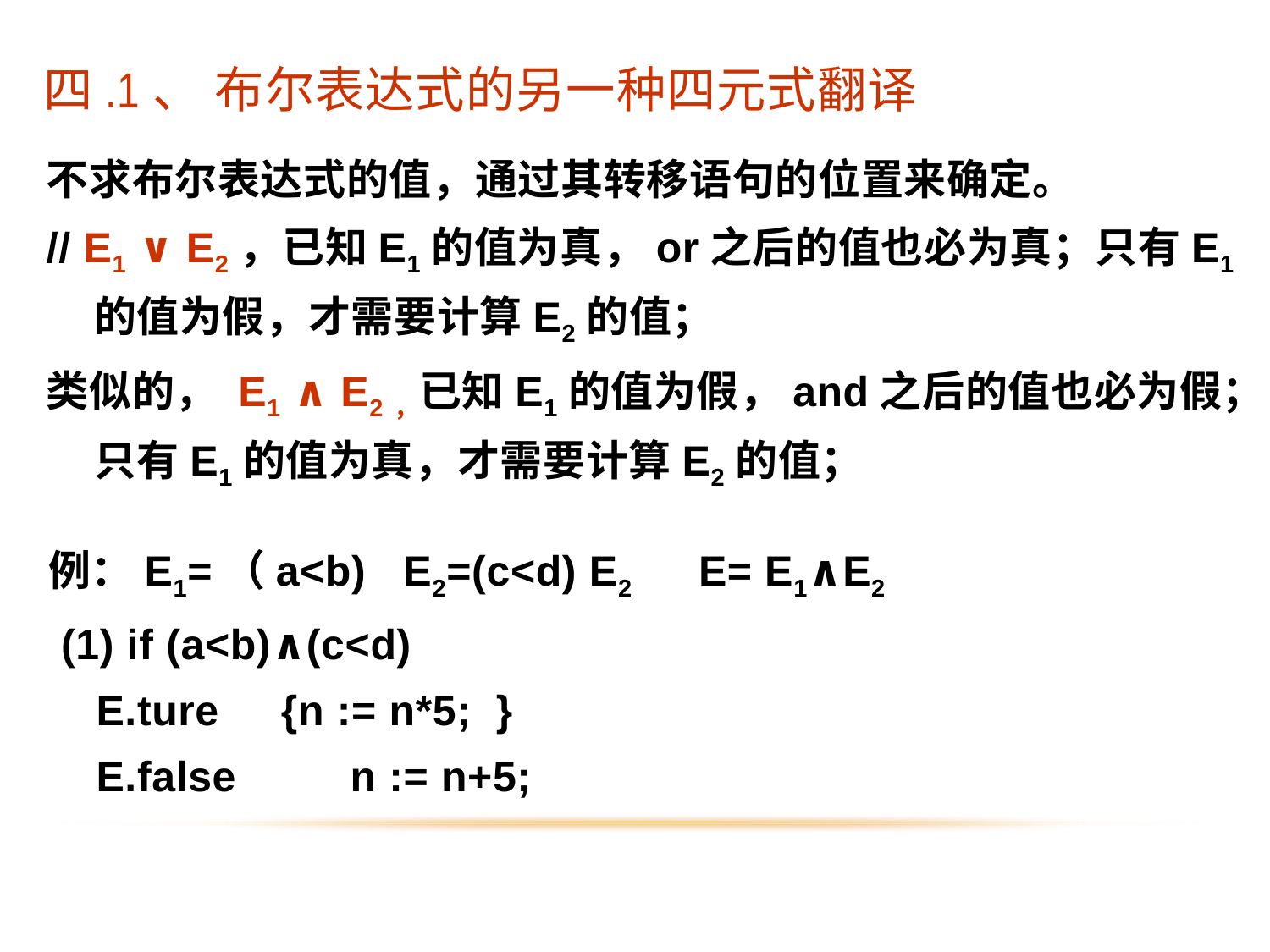

四.1、 布尔表达式的另一种四元式翻译
不求布尔表达式的值，通过其转移语句的位置来确定。
// E1 ∨ E2，已知E1的值为真，or之后的值也必为真；只有E1的值为假，才需要计算E2的值；
类似的， E1 ∧ E2，已知E1的值为假，and之后的值也必为假；只有E1的值为真，才需要计算E2的值；
例：E1=（a<b)   E2=(c<d) E2         E= E1∧E2
 (1) if (a<b)∧(c<d)
	E.ture     {n := n*5;  }
	E.false   	n := n+5;